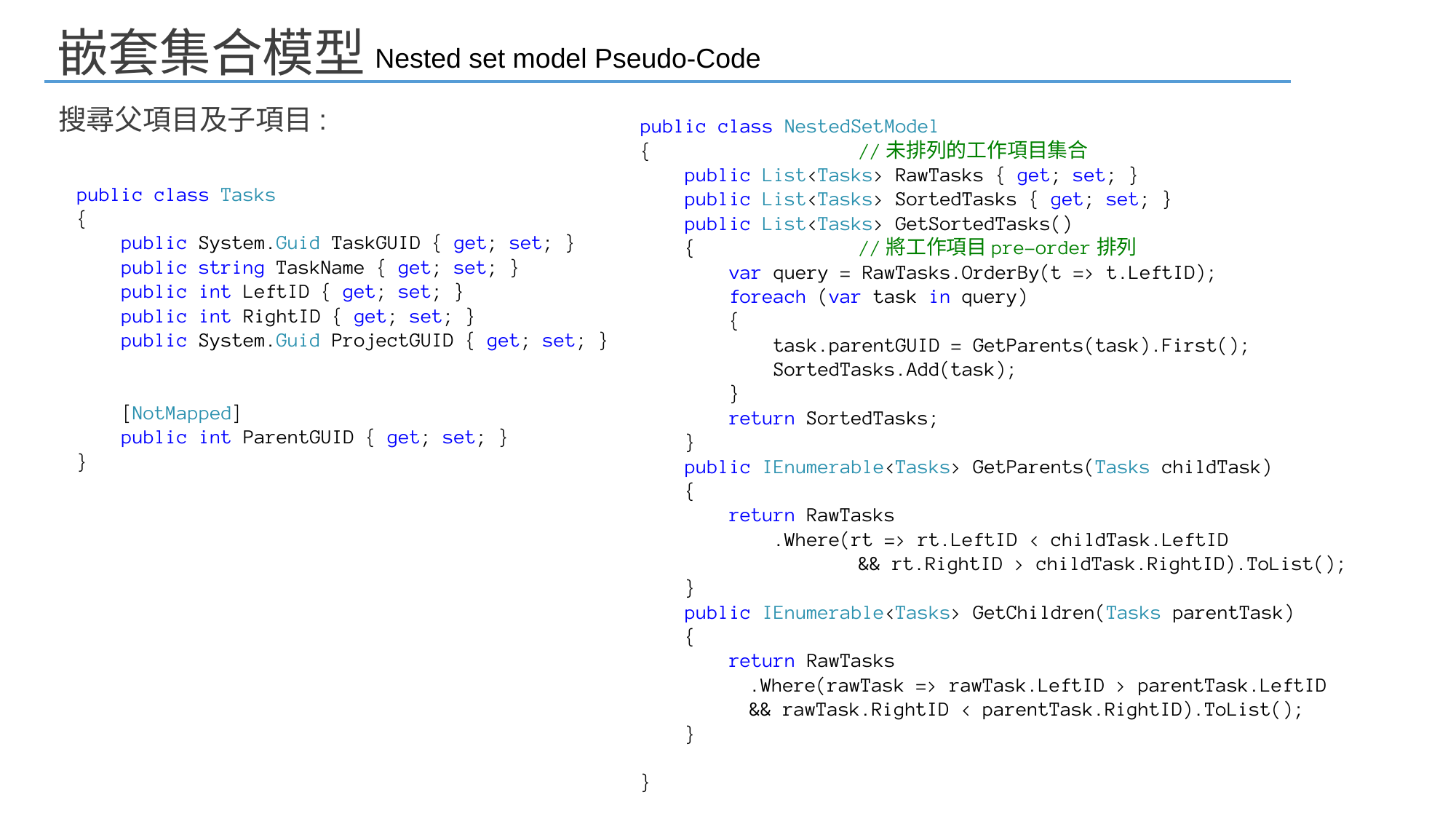

# 嵌套集合模型
 Nested set model Pseudo-Code
搜尋父項目及子項目:
public class NestedSetModel
{   		//未排列的工作項目集合
    public List<Tasks> RawTasks { get; set; }
    public List<Tasks> SortedTasks { get; set; }
    public List<Tasks> GetSortedTasks()
    {		//將工作項目pre-order排列
        var query = RawTasks.OrderBy(t => t.LeftID);
        foreach (var task in query)
        {
            task.parentGUID = GetParents(task).First();
            SortedTasks.Add(task);
        }
        return SortedTasks;
    }
    public IEnumerable<Tasks> GetParents(Tasks childTask)
    {
        return RawTasks
            .Where(rt => rt.LeftID < childTask.LeftID
		&& rt.RightID > childTask.RightID).ToList();
    }
    public IEnumerable<Tasks> GetChildren(Tasks parentTask)
    {
        return RawTasks
	.Where(rawTask => rawTask.LeftID > parentTask.LeftID
	&& rawTask.RightID < parentTask.RightID).ToList();
    }

}
public class Tasks
{
    public System.Guid TaskGUID { get; set; }
    public string TaskName { get; set; }
    public int LeftID { get; set; }
    public int RightID { get; set; }
    public System.Guid ProjectGUID { get; set; }

    [NotMapped]
    public int ParentGUID { get; set; }
}